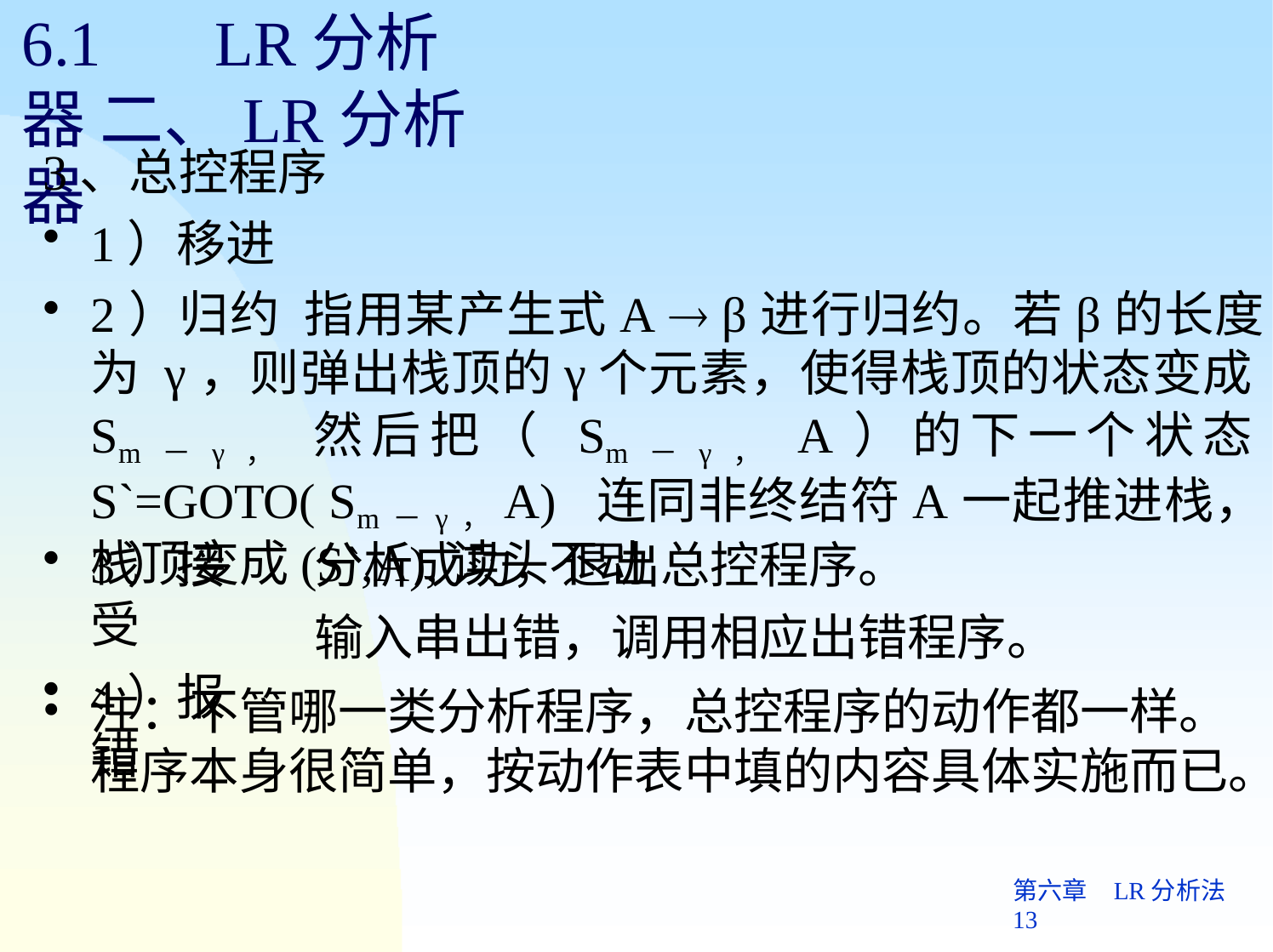

# 6.1	LR分析器 二、LR分析器
3、总控程序
1）移进
2）归约 指用某产生式A → β进行归约。若β的长度为 γ，则弹出栈顶的γ个元素，使得栈顶的状态变成Sm－γ，  然后把（ Sm－γ， A）的下一个状态S`=GOTO( Sm－γ，A)  连同非终结符A一起推进栈，栈顶变成(S`,A),读头不动
3）接受
4）报错
分析成功，退出总控程序。
输入串出错，调用相应出错程序。
注：不管哪一类分析程序，总控程序的动作都一样。 程序本身很简单，按动作表中填的内容具体实施而已。
第六章	LR分析法 13